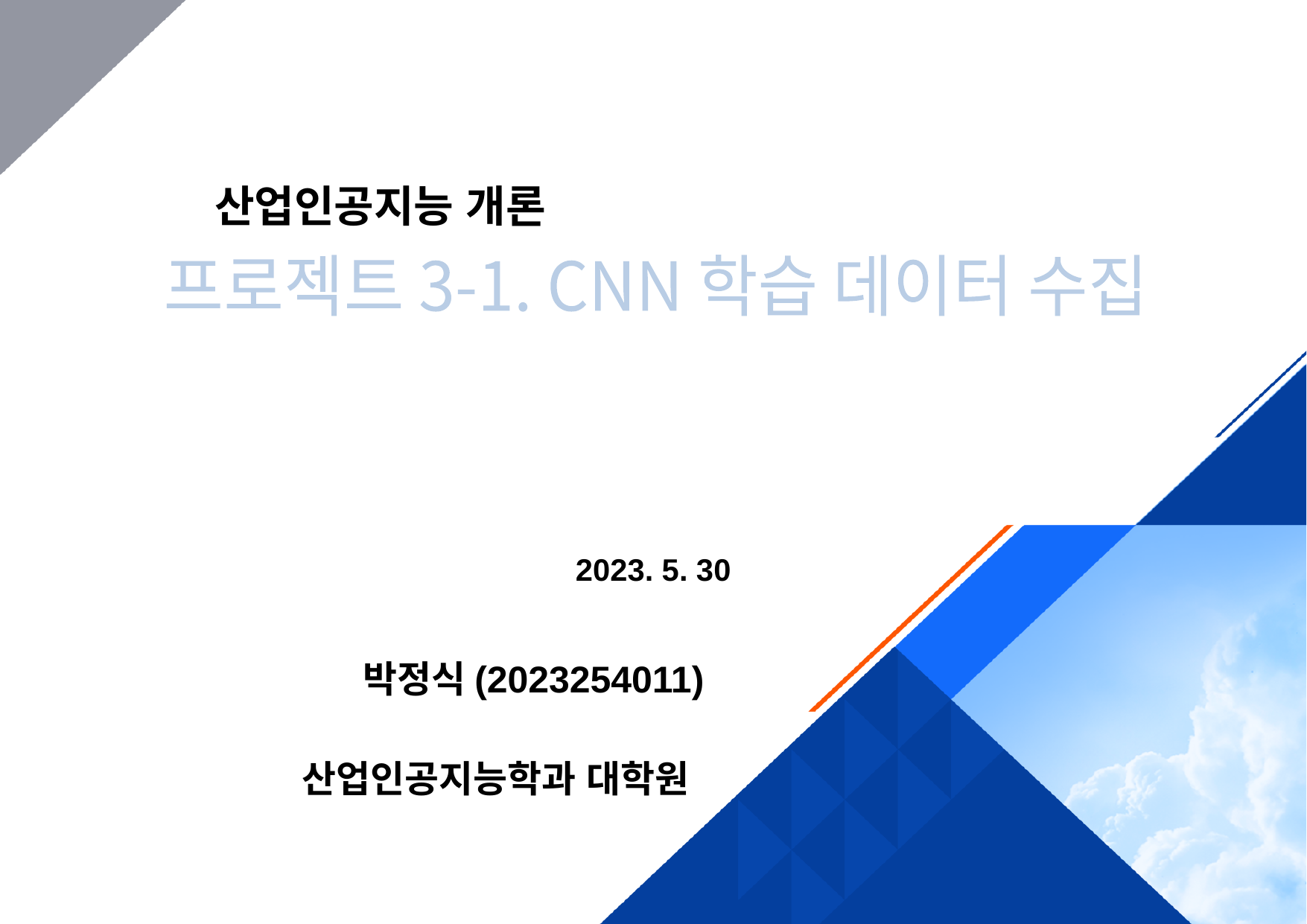

산업인공지능 개론
프로젝트 3-1. CNN 학습 데이터 수집
2023. 5. 30
박정식(2023254011)
산업인공지능학과 대학원